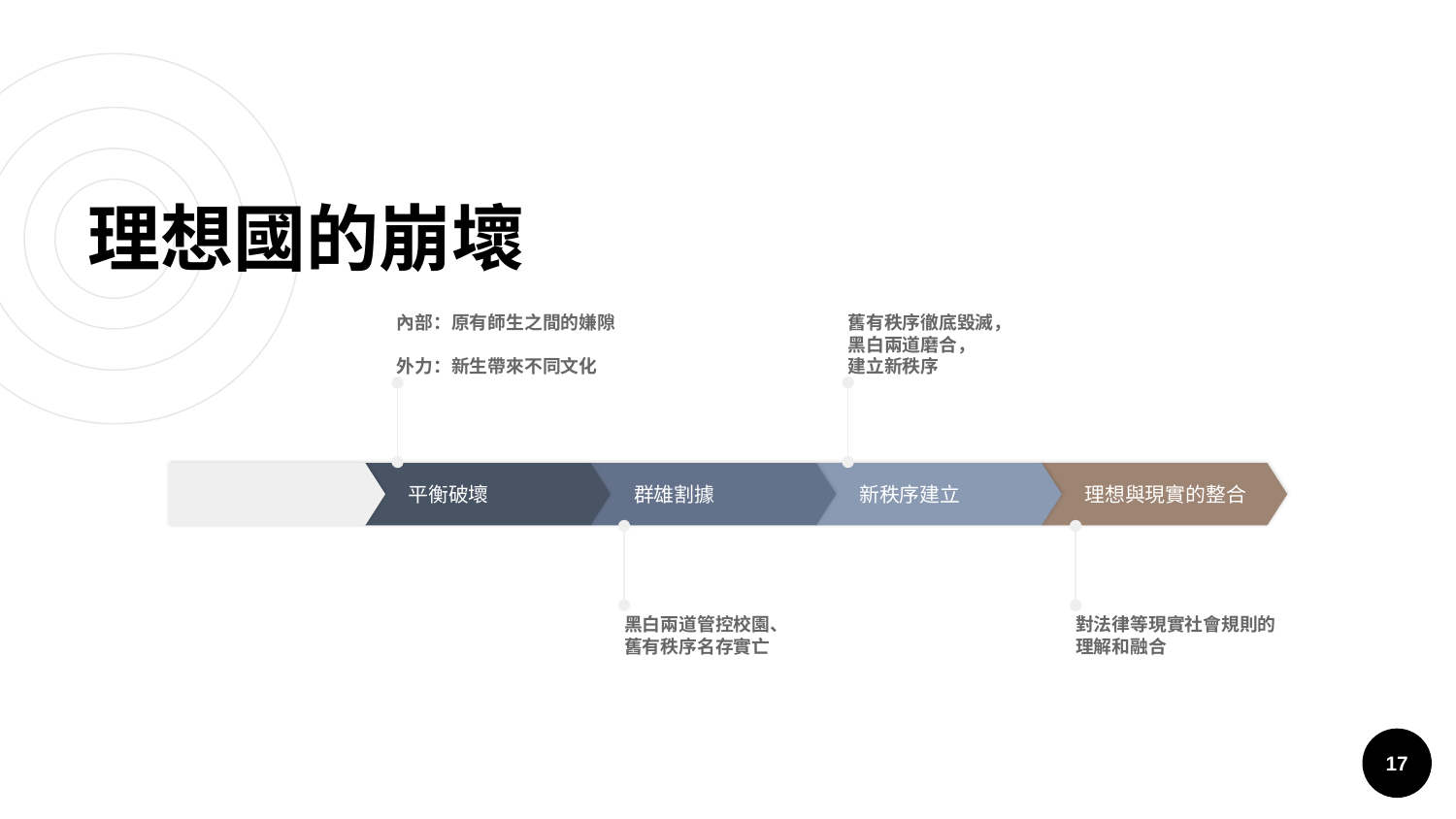

# 理想國的崩壞
內部：原有師生之間的嫌隙

外力：新生帶來不同文化
舊有秩序徹底毀滅，
黑白兩道磨合，
建立新秩序

平衡破壞
群雄割據
新秩序建立
理想與現實的整合
黑白兩道管控校園、
舊有秩序名存實亡
對法律等現實社會規則的理解和融合

17